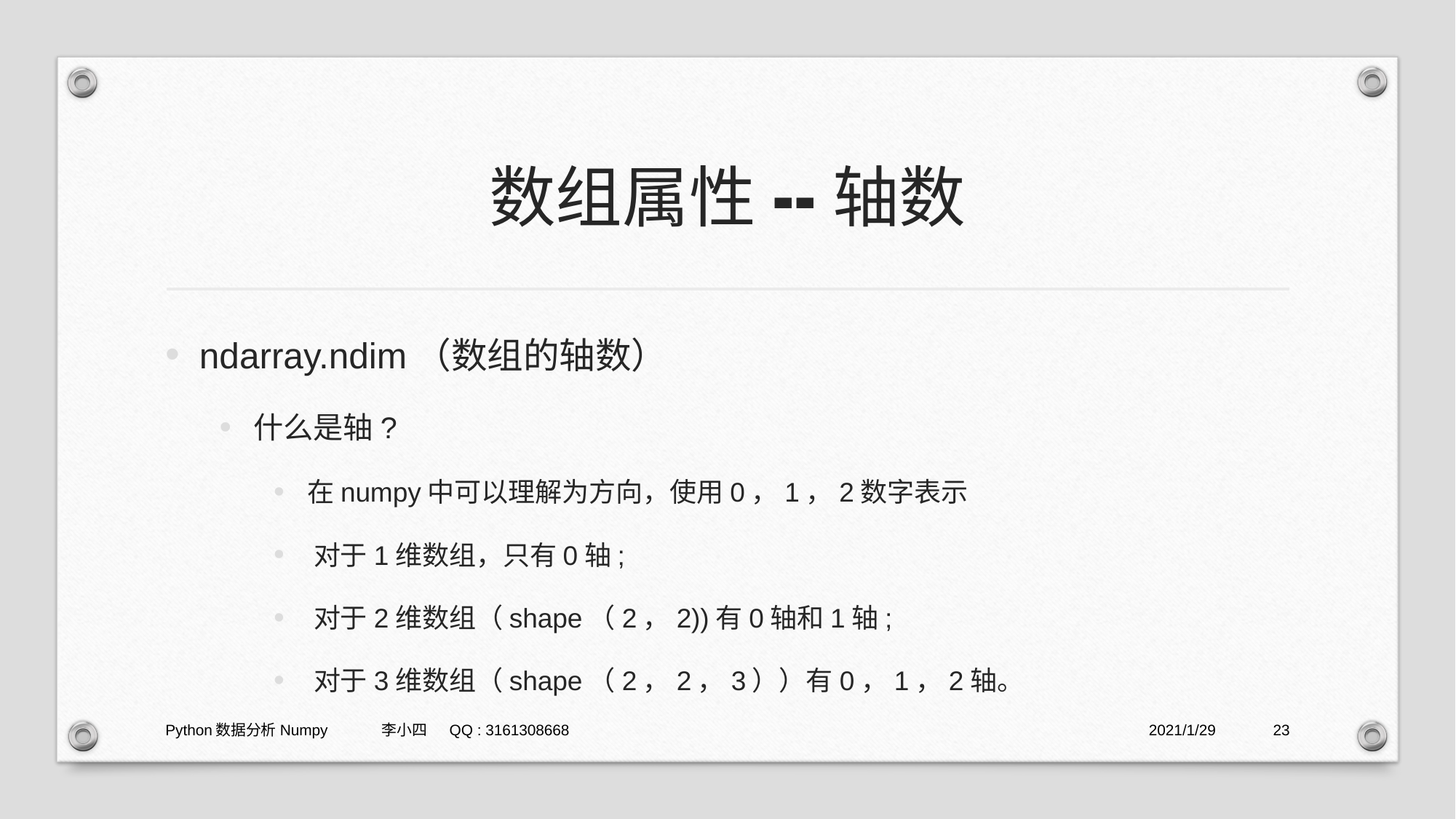

# 数组属性--轴数
ndarray.ndim（数组的轴数）
什么是轴?
在numpy中可以理解为方向，使用0，1，2数字表示
​对于1维数组，只有0轴;
​对于2维数组（shape（2，2))有0轴和1轴;
​对于3维数组（shape（2，2，3））有0，1，2轴。

Python数据分析Numpy            李小四    QQ : 3161308668
2021/1/29
23